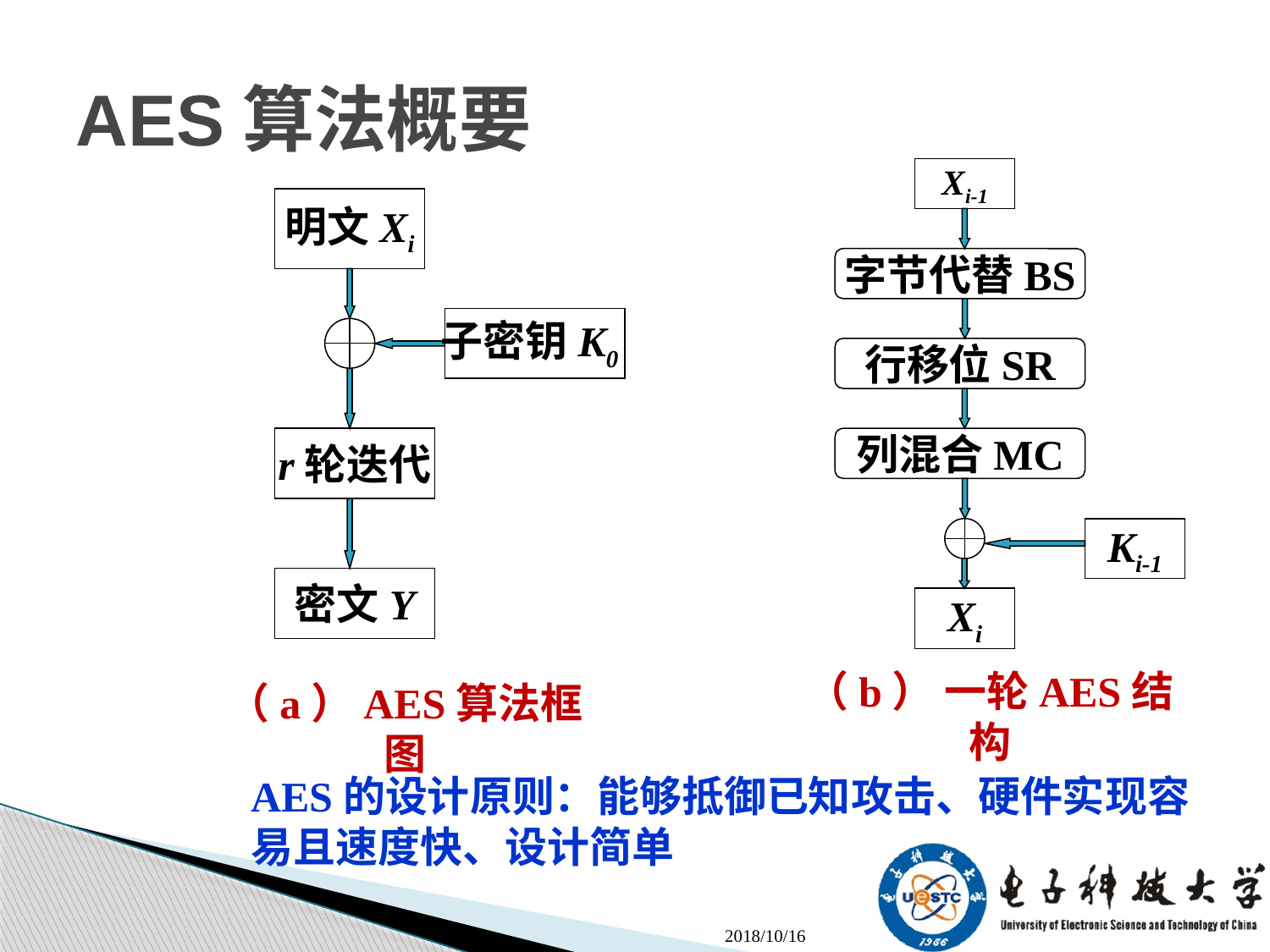

# AES算法概要
Xi-1
明文Xi

字节代替BS

子密钥K0

行移位SR

r轮迭代
列混合MC

Ki-1

密文Y
Xi
（b） 一轮AES结构
（a）AES算法框图
AES的设计原则：能够抵御已知攻击、硬件实现容易且速度快、设计简单
2018/10/16